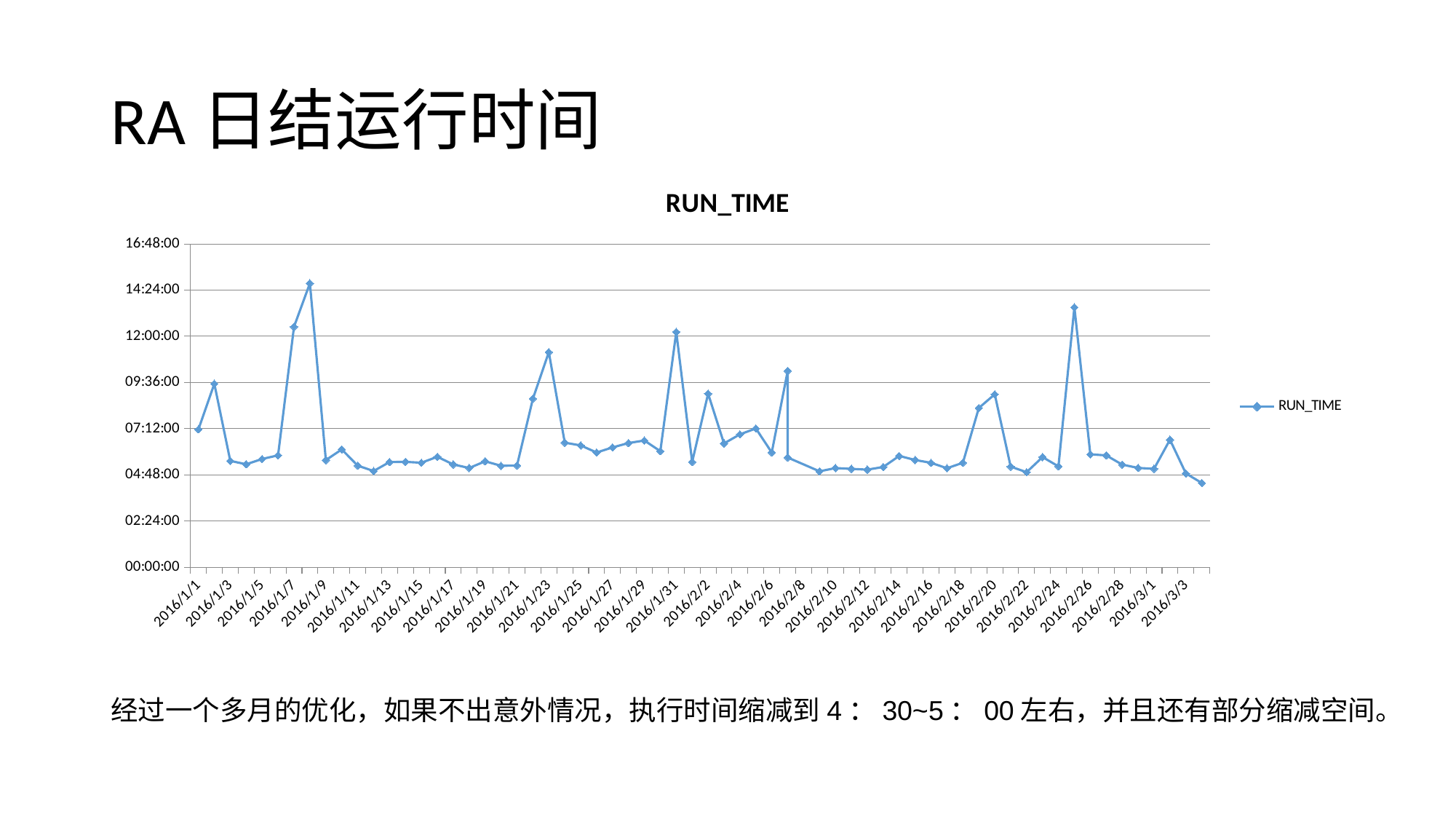

# RA日结运行时间

### Chart:

| Category | RUN_TIME |
|---|---|
| 42370 | 0.2982986111111111 |
| 42371 | 0.39719907407407407 |
| 42372 | 0.2300925925925926 |
| 42373 | 0.22273148148148147 |
| 42374 | 0.23421296296296298 |
| 42375 | 0.24209490740740738 |
| 42376 | 0.5205208333333333 |
| 42377 | 0.6147569444444444 |
| 42378 | 0.23175925925925925 |
| 42379 | 0.2548148148148148 |
| 42380 | 0.2197800925925926 |
| 42381 | 0.20815972222222223 |
| 42382 | 0.22761574074074076 |
| 42383 | 0.22792824074074072 |
| 42384 | 0.2260648148148148 |
| 42385 | 0.23894675925925926 |
| 42386 | 0.22238425925925928 |
| 42387 | 0.21465277777777778 |
| 42388 | 0.22918981481481482 |
| 42389 | 0.21949074074074074 |
| 42390 | 0.21997685185185187 |
| 42391 | 0.3649074074074074 |
| 42392 | 0.4656481481481482 |
| 42393 | 0.269537037037037 |
| 42394 | 0.26351851851851854 |
| 42395 | 0.24827546296296296 |
| 42396 | 0.2592361111111111 |
| 42397 | 0.2687615740740741 |
| 42398 | 0.27417824074074076 |
| 42399 | 0.25104166666666666 |
| 42400 | 0.5094675925925926 |
| 42401 | 0.22775462962962964 |
| 42402 | 0.37570601851851854 |
| 42403 | 0.2677777777777778 |
| 42404 | 0.28750000000000003 |
| 42405 | 0.3002777777777778 |
| 42406 | 0.24828703703703703 |
| 42407 | 0.42504629629629626 |
| 42407 | 0.23733796296296297 |
| 42409 | 0.20751157407407406 |
| 42410 | 0.21452546296296296 |
| 42411 | 0.21273148148148147 |
| 42412 | 0.21112268518518518 |
| 42413 | 0.21685185185185185 |
| 42414 | 0.24078703703703705 |
| 42415 | 0.23208333333333334 |
| 42416 | 0.2257986111111111 |
| 42417 | 0.21421296296296297 |
| 42418 | 0.22599537037037035 |
| 42419 | 0.34456018518518516 |
| 42420 | 0.3743865740740741 |
| 42421 | 0.21756944444444445 |
| 42422 | 0.20563657407407407 |
| 42423 | 0.23829861111111109 |
| 42424 | 0.21817129629629628 |
| 42425 | 0.5626967592592592 |
| 42426 | 0.24424768518518516 |
| 42427 | 0.24199074074074076 |
| 42428 | 0.22201388888888887 |
| 42429 | 0.21483796296296298 |
| 42430 | 0.21289351851851854 |
| 42431 | 0.27587962962962964 |
| 42432 | 0.20288194444444443 |
| 42433 | 0.18219907407407407 |
经过一个多月的优化，如果不出意外情况，执行时间缩减到4：30~5：00左右，并且还有部分缩减空间。